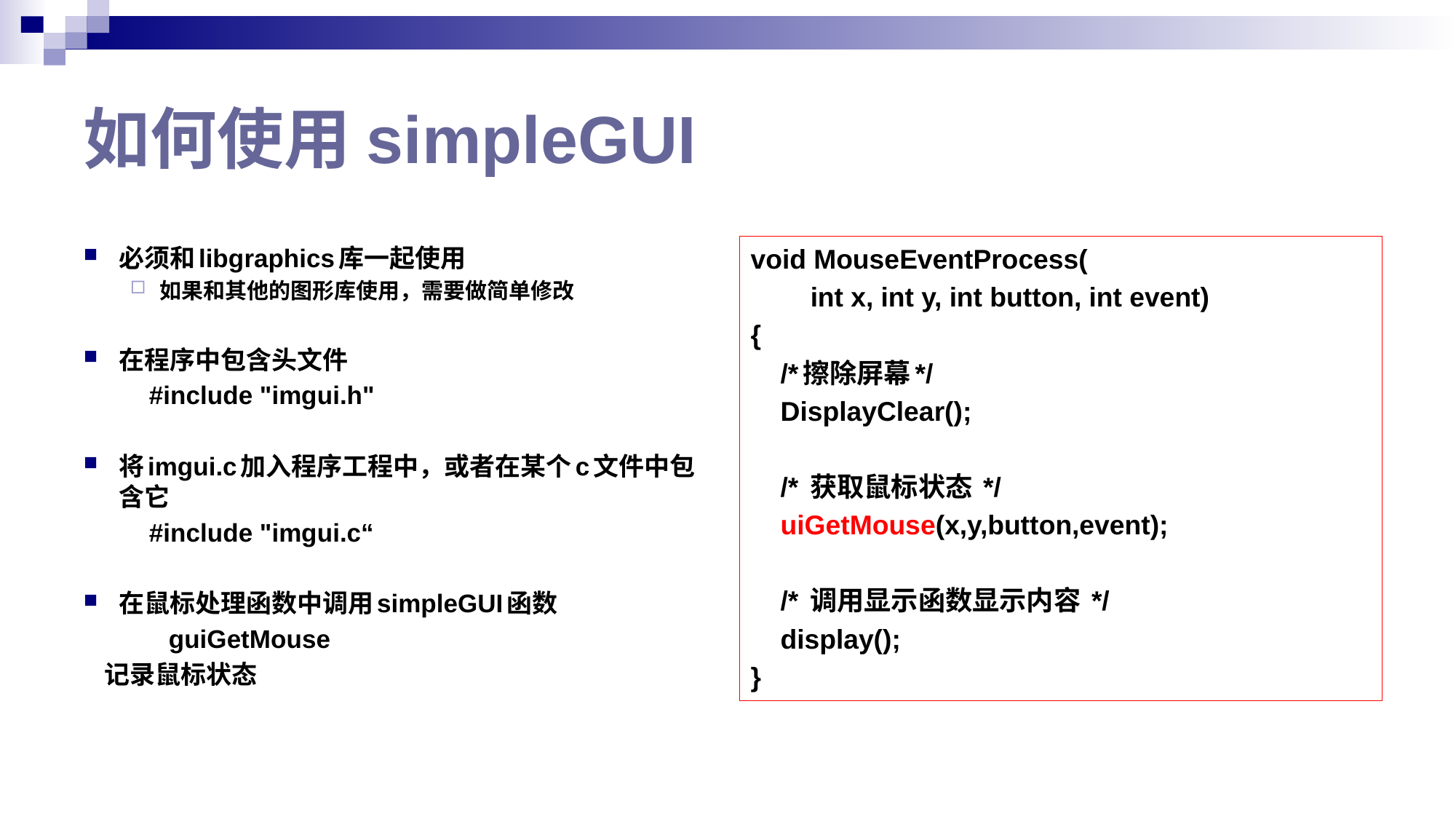

# 如何使用simpleGUI
必须和libgraphics库一起使用
如果和其他的图形库使用，需要做简单修改

在程序中包含头文件
	#include "imgui.h"

将imgui.c加入程序工程中，或者在某个c文件中包含它
	#include "imgui.c“

在鼠标处理函数中调用simpleGUI函数
            guiGetMouse
   记录鼠标状态

void MouseEventProcess(
        int x, int y, int button, int event)
{
    /*擦除屏幕*/
    DisplayClear();

    /* 获取鼠标状态 */
    uiGetMouse(x,y,button,event);

    /* 调用显示函数显示内容 */
    display();
}